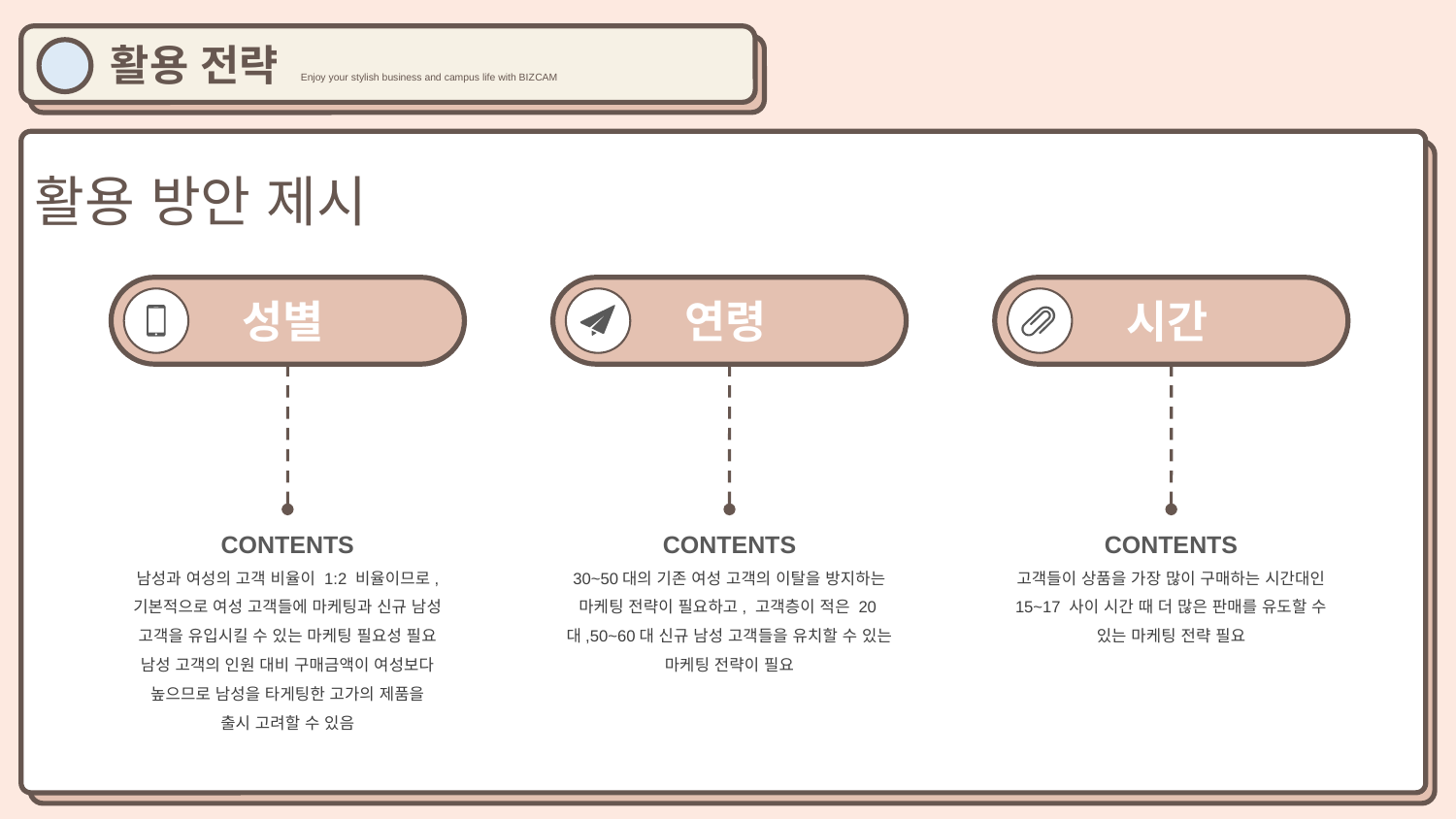

활용 전략 Enjoy your stylish business and campus life with BIZCAM

활용 방안 제시

       성별
       연령
       시간

CONTENTS
30~50대의 기존 여성 고객의 이탈을 방지하는 마케팅 전략이 필요하고, 고객층이 적은 20대,50~60대 신규 남성 고객들을 유치할 수 있는 마케팅 전략이 필요

CONTENTS
고객들이 상품을 가장 많이 구매하는 시간대인
15~17 사이 시간 때 더 많은 판매를 유도할 수 있는 마케팅 전략 필요
CONTENTS
남성과 여성의 고객 비율이 1:2 비율이므로,
기본적으로 여성 고객들에 마케팅과 신규 남성
고객을 유입시킬 수 있는 마케팅 필요성 필요
남성 고객의 인원 대비 구매금액이 여성보다
높으므로 남성을 타게팅한 고가의 제품을
출시 고려할 수 있음